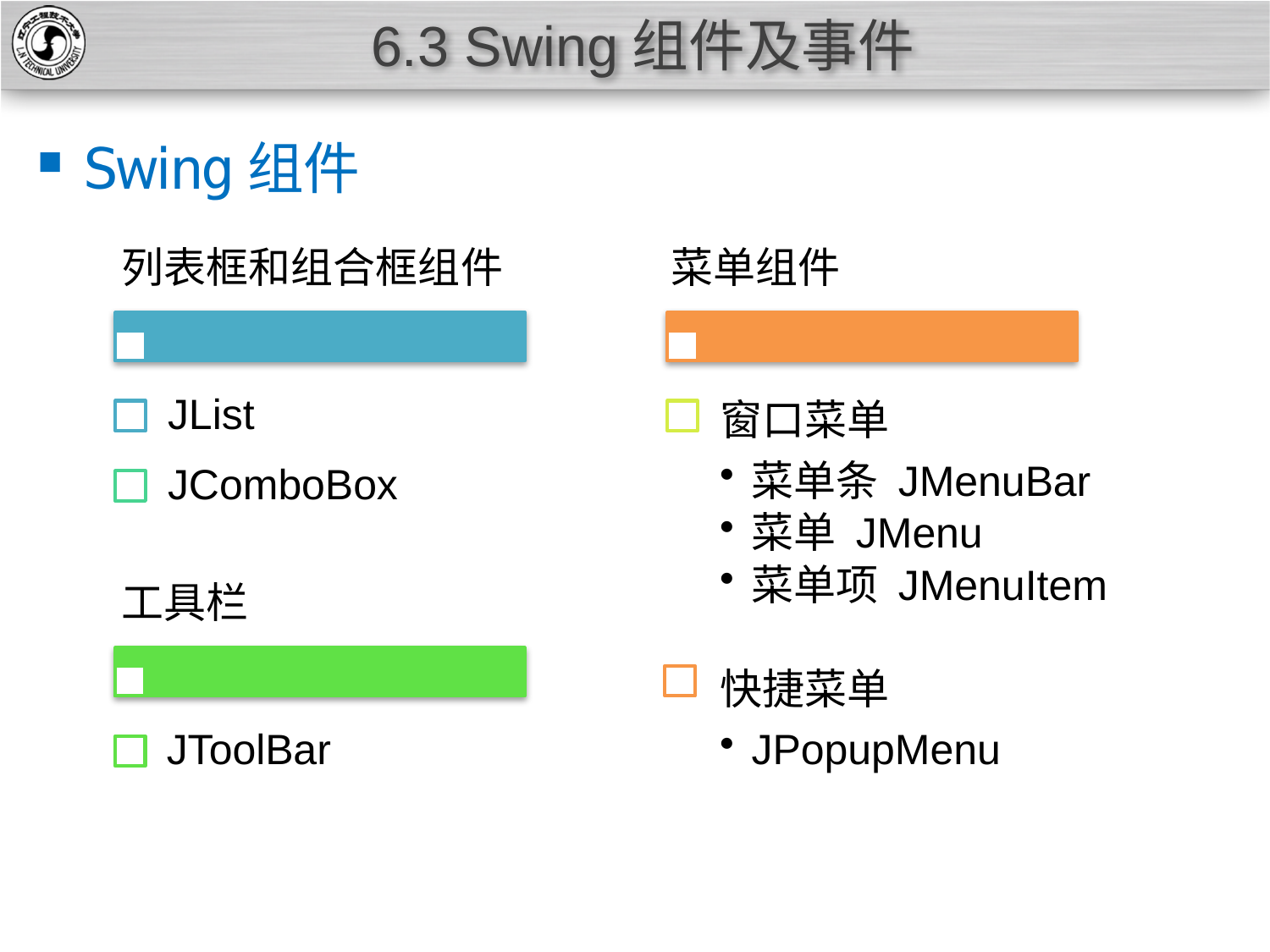

# 6.3 Swing组件及事件
Swing组件

列表框和组合框组件
菜单组件

JList
窗口菜单
菜单条 JMenuBar
菜单 JMenu
菜单项 JMenuItem

JComboBox

工具栏
快捷菜单
JPopupMenu

JToolBar